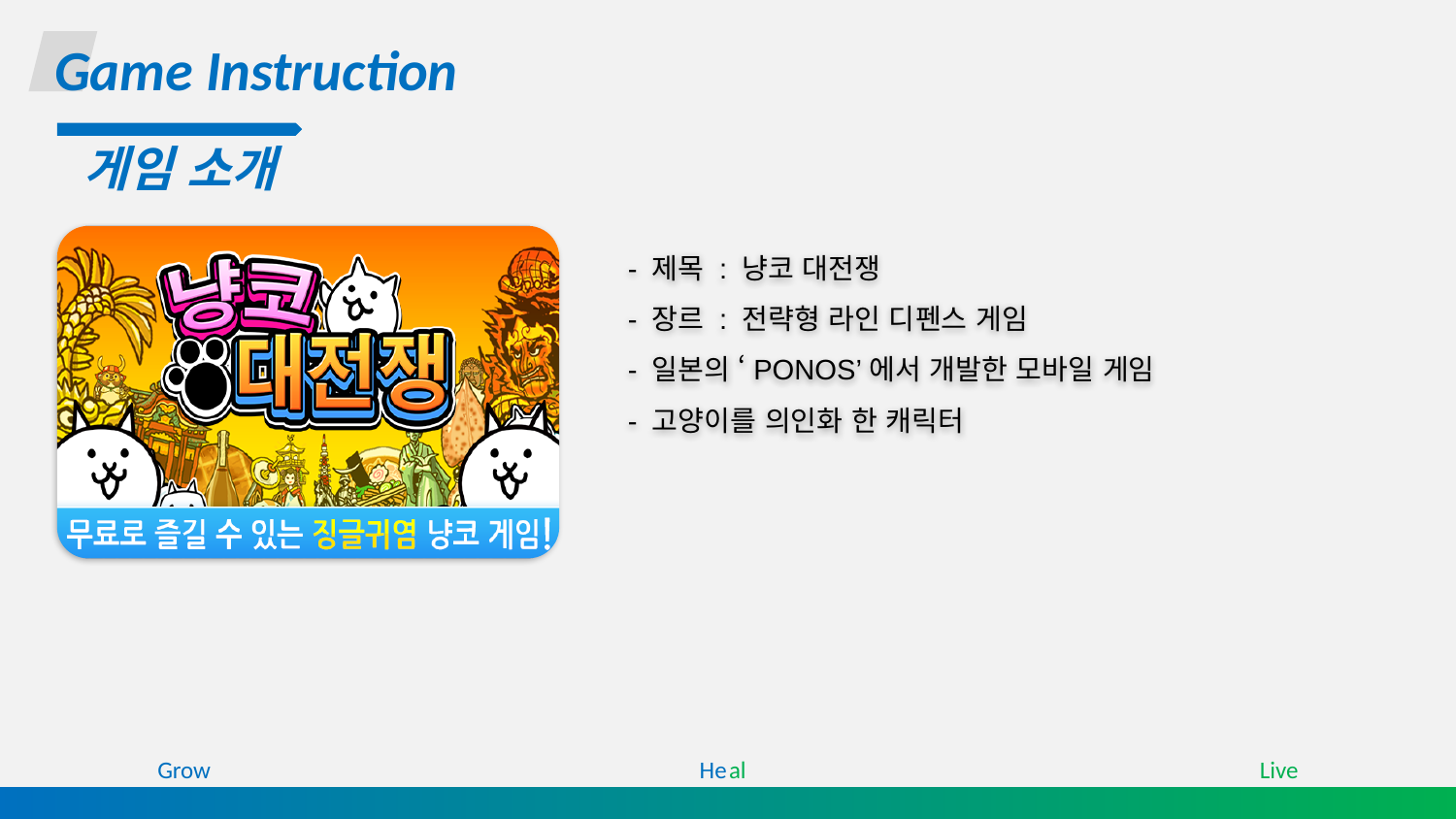

Game Instruction

게임 소개

- 제목 : 냥코 대전쟁
- 장르 : 전략형 라인 디펜스 게임
- 일본의 ‘PONOS’에서 개발한 모바일 게임
- 고양이를 의인화 한 캐릭터
Grow                                                                                        Heal                                                                                            Live